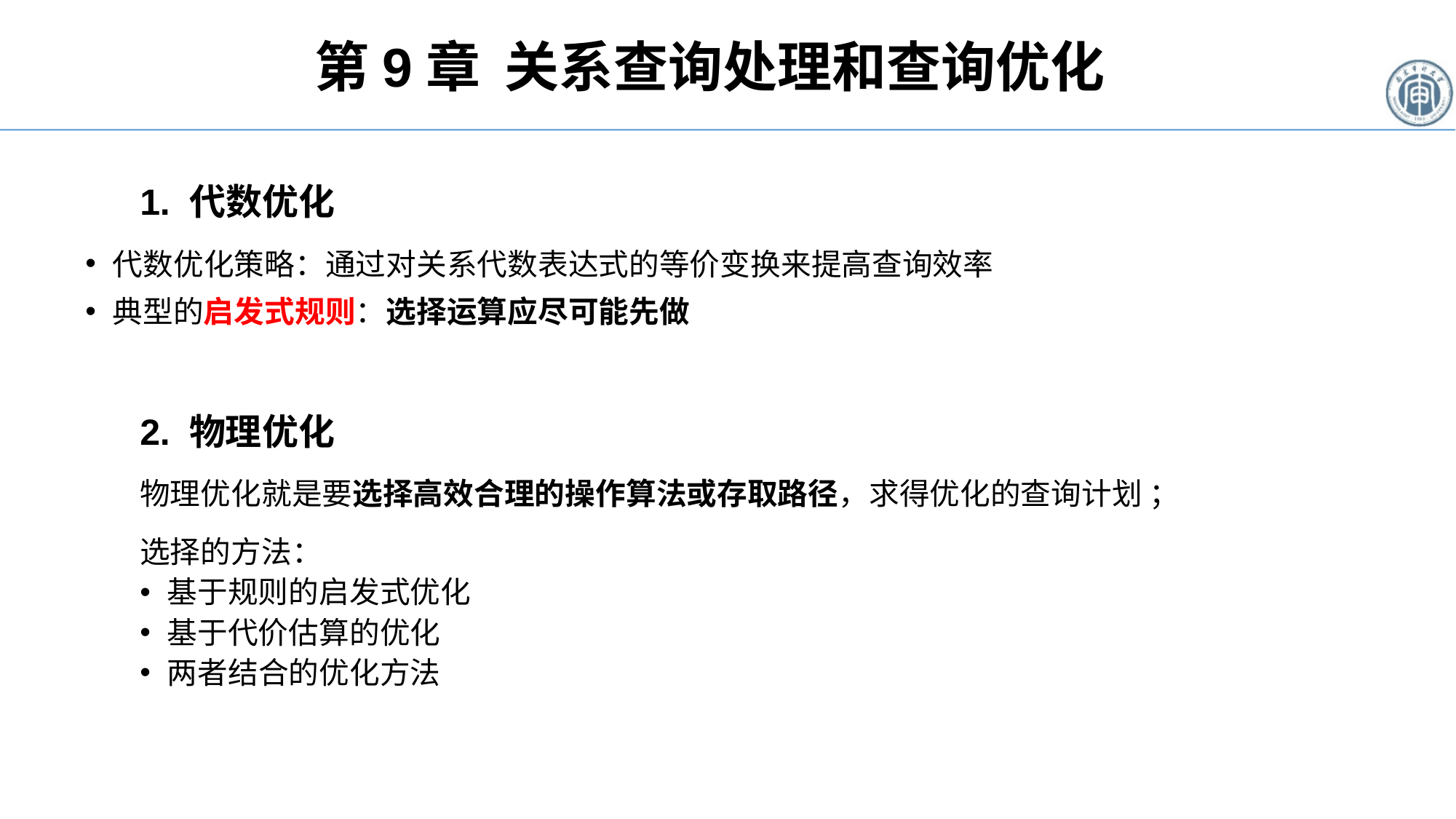

# 第9章  关系查询处理和查询优化
1. 代数优化
代数优化策略：通过对关系代数表达式的等价变换来提高查询效率
典型的启发式规则：选择运算应尽可能先做

2. 物理优化
物理优化就是要选择高效合理的操作算法或存取路径，求得优化的查询计划 ；
选择的方法：
基于规则的启发式优化
基于代价估算的优化
两者结合的优化方法